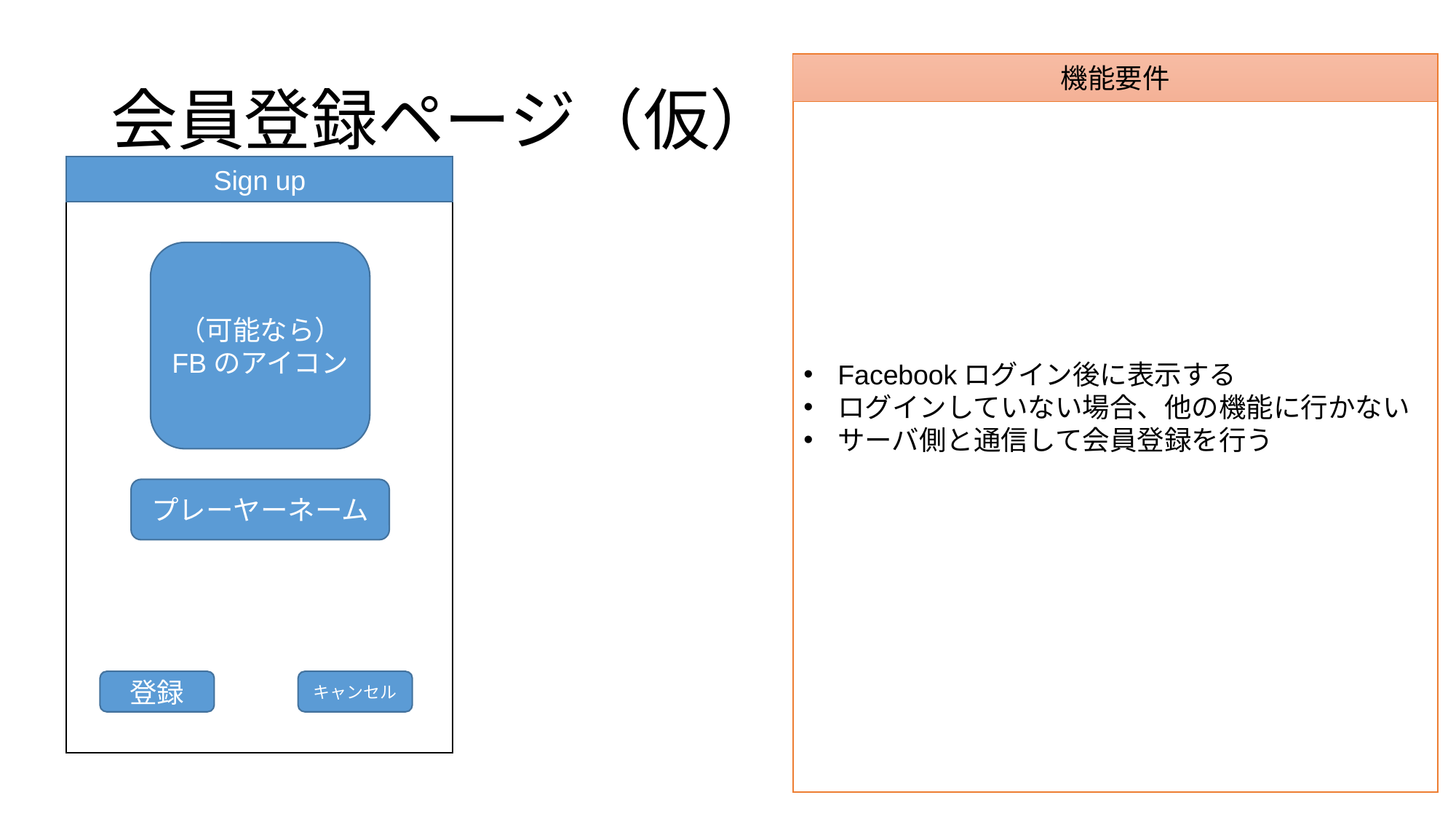

# 会員登録ページ（仮）
Facebookログイン後に表示する
ログインしていない場合、他の機能に行かない
サーバ側と通信して会員登録を行う

機能要件

Sign up
（可能なら）
FBのアイコン
登録
プレーヤーネーム
登録
キャンセル